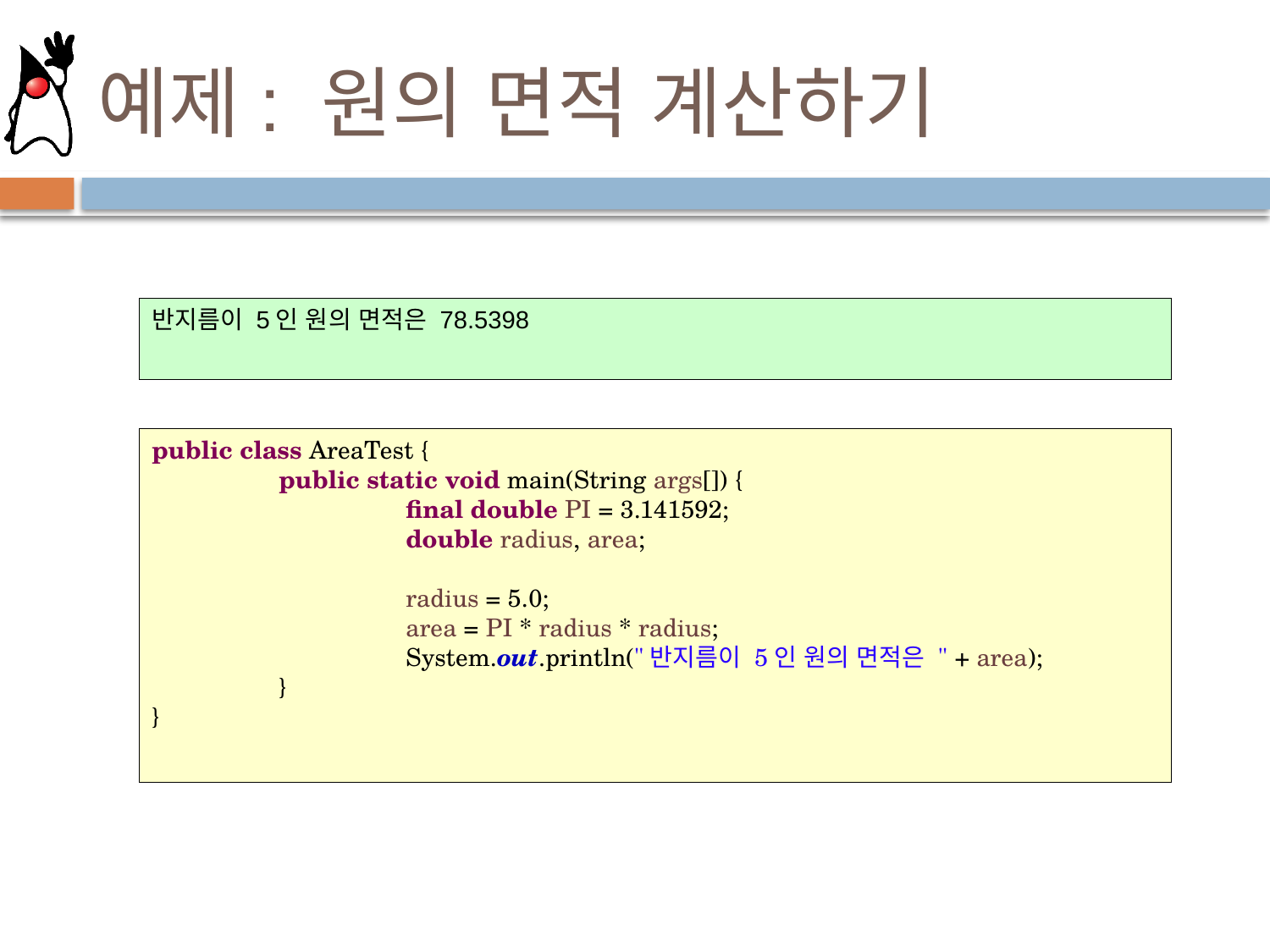

# 예제: 원의 면적 계산하기
반지름이 5인 원의 면적은 78.5398
public class AreaTest {
	public static void main(String args[]) {
		final double PI = 3.141592;
		double radius, area;

		radius = 5.0;
		area = PI * radius * radius;
		System.out.println("반지름이 5인 원의 면적은 " + area);
	}
}